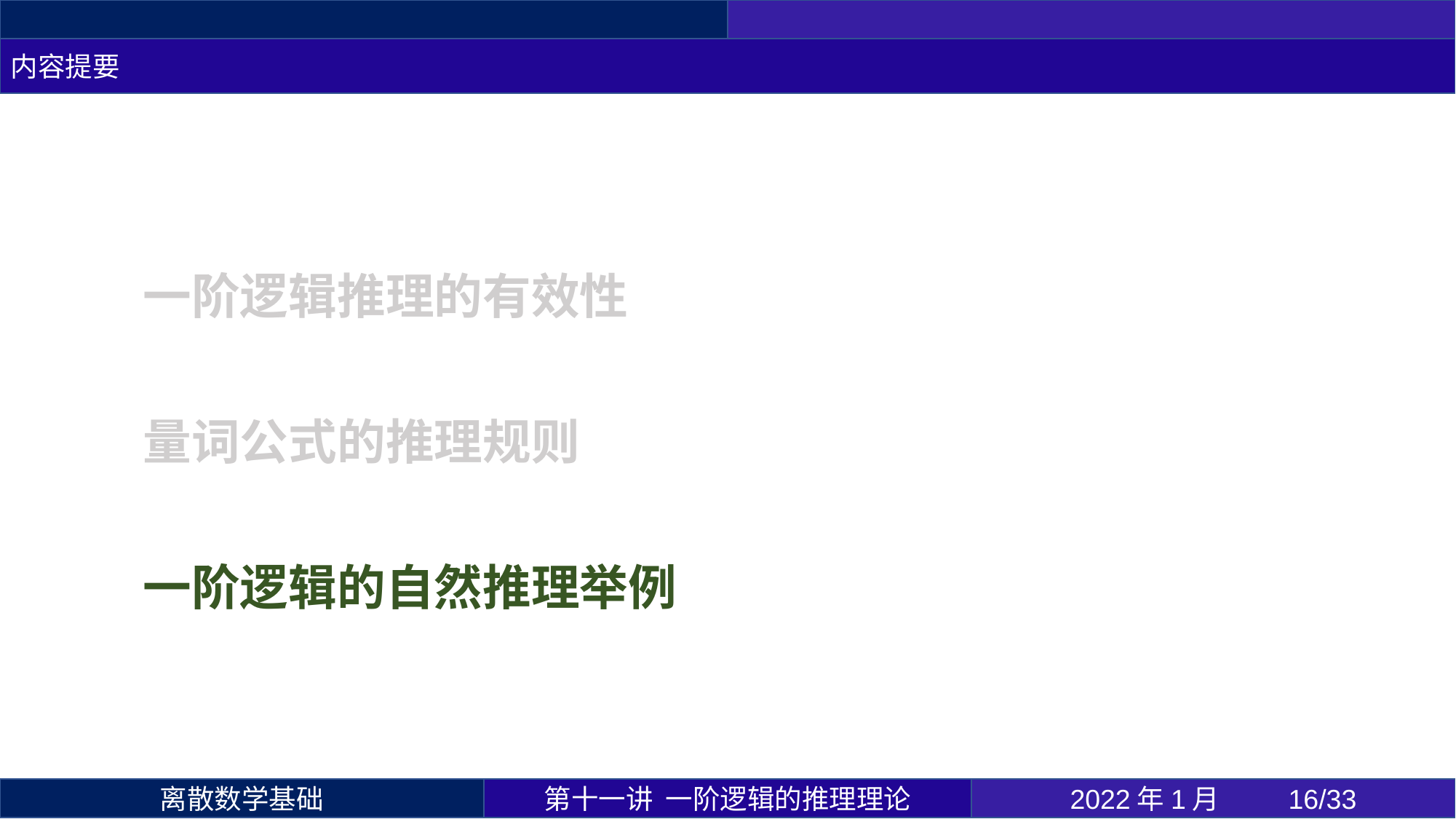

内容提要
一阶逻辑推理的有效性
量词公式的推理规则
一阶逻辑的自然推理举例
第十一讲  一阶逻辑的推理理论
2022年1月 	16/33
离散数学基础